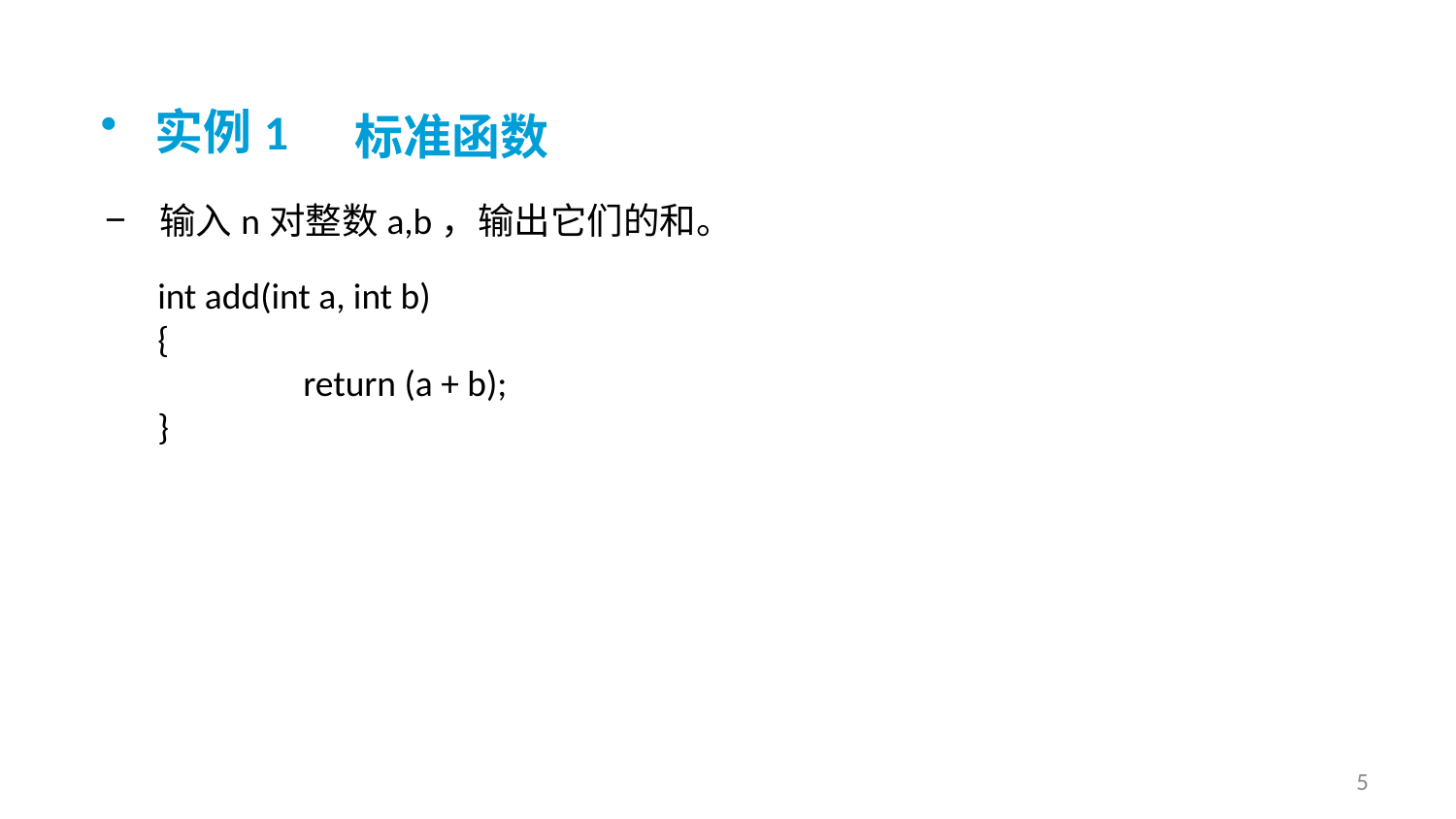

实例1
标准函数
输入n对整数a,b，输出它们的和。
int add(int a, int b)
{
	return (a + b);
}

5